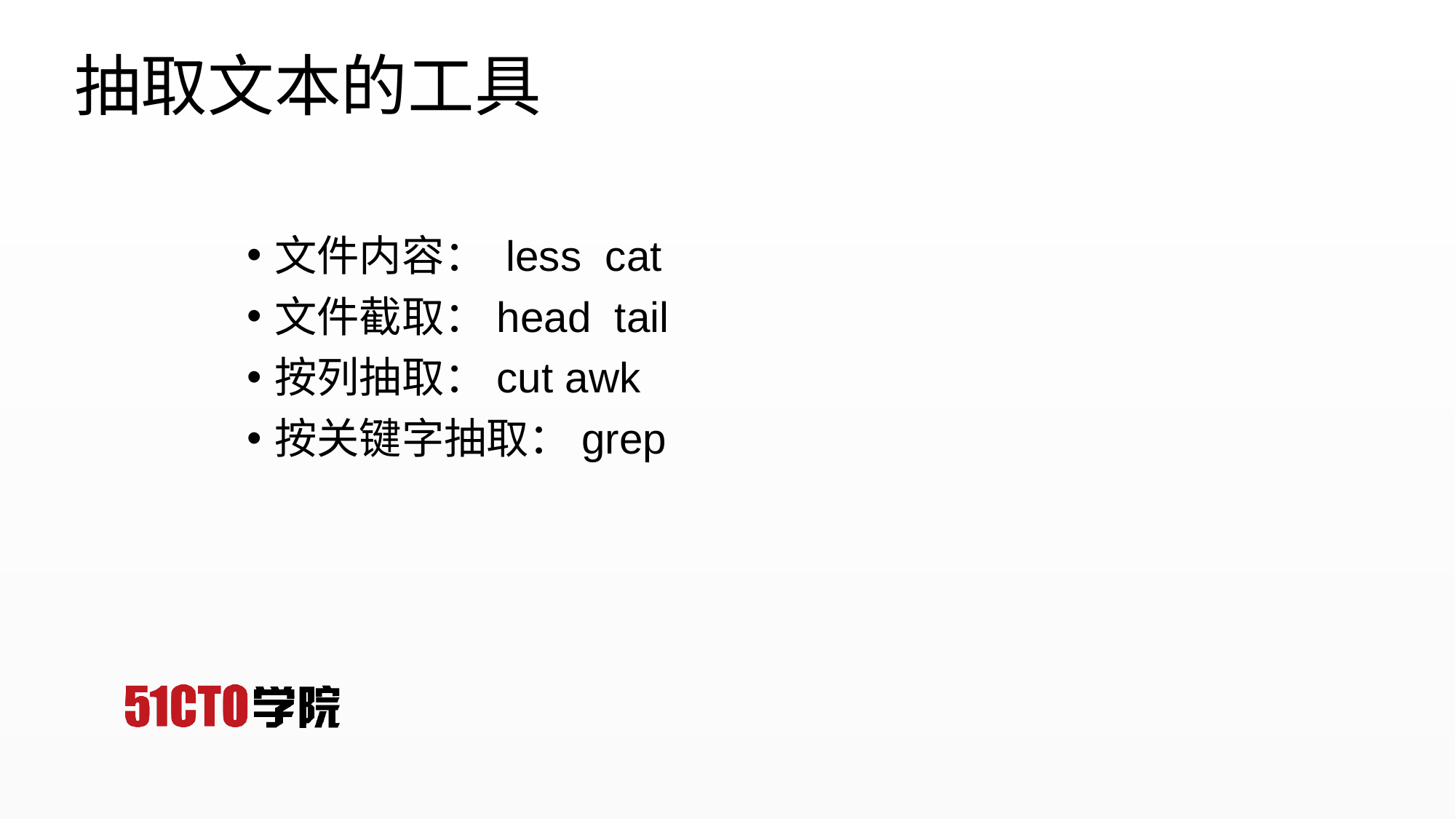

# 抽取文本的工具
文件内容： less  cat
文件截取：head  tail
按列抽取：cut awk
按关键字抽取：grep